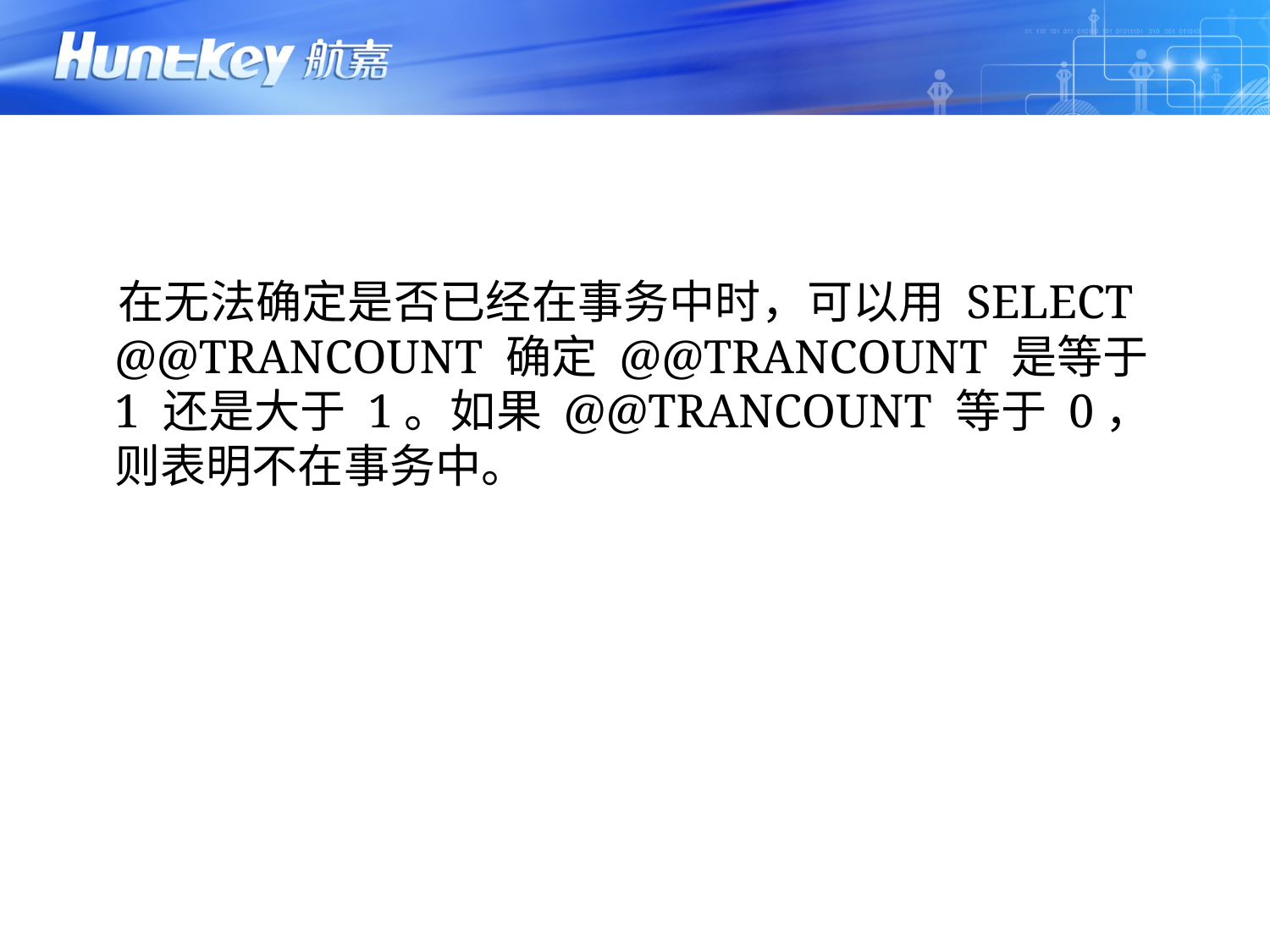

#
   在无法确定是否已经在事务中时，可以用 SELECT @@TRANCOUNT 确定 @@TRANCOUNT 是等于 1 还是大于 1。如果 @@TRANCOUNT 等于 0，则表明不在事务中。